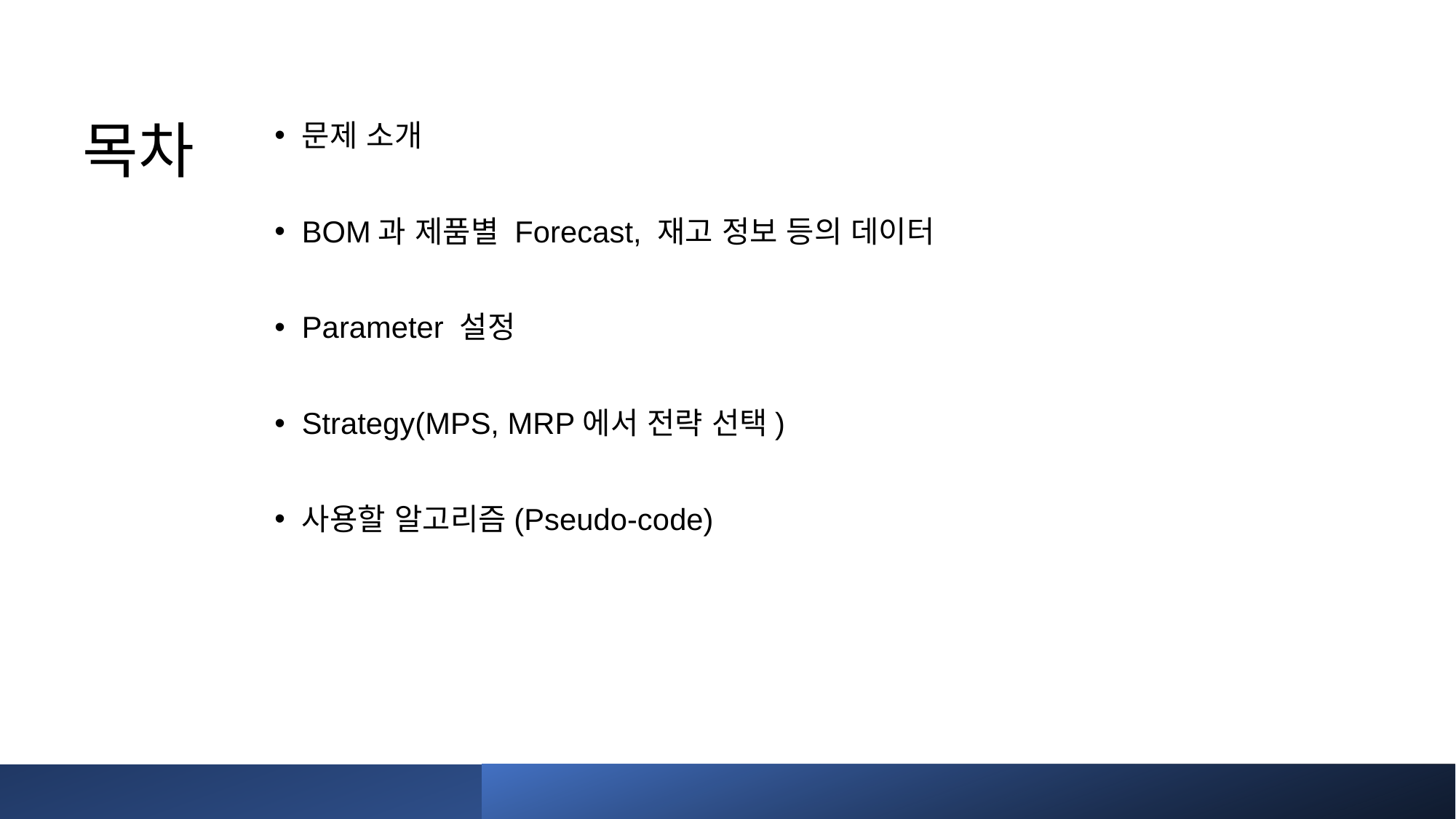

# 목차
문제 소개

BOM과 제품별 Forecast, 재고 정보 등의 데이터

Parameter 설정

Strategy(MPS, MRP에서 전략 선택)

사용할 알고리즘(Pseudo-code)